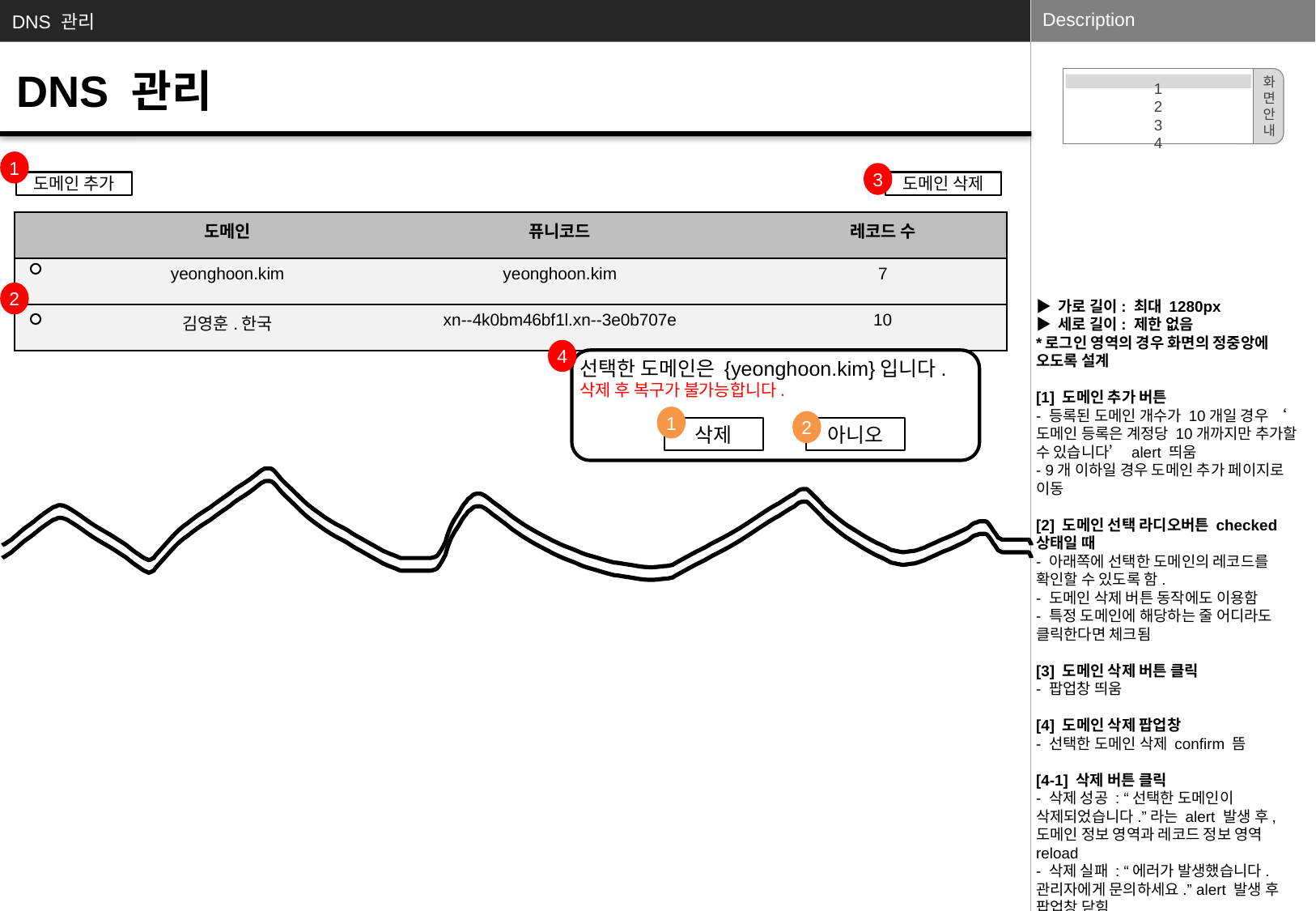

DNS 관리

▶ 가로 길이: 최대 1280px
▶ 세로 길이: 제한 없음
*로그인 영역의 경우 화면의 정중앙에 오도록 설계

[1] 도메인 추가 버튼
- 등록된 도메인 개수가 10개일 경우 ‘도메인 등록은 계정당 10개까지만 추가할 수 있습니다’ alert 띄움
- 9개 이하일 경우 도메인 추가 페이지로 이동

[2] 도메인 선택 라디오버튼 checked 상태일 때
- 아래쪽에 선택한 도메인의 레코드를 확인할 수 있도록 함.
- 도메인 삭제 버튼 동작에도 이용함
- 특정 도메인에 해당하는 줄 어디라도 클릭한다면 체크됨

[3] 도메인 삭제 버튼 클릭
- 팝업창 띄움

[4] 도메인 삭제 팝업창
- 선택한 도메인 삭제 confirm 뜸

[4-1] 삭제 버튼 클릭
- 삭제 성공 : “선택한 도메인이 삭제되었습니다.”라는 alert 발생 후, 도메인 정보 영역과 레코드 정보 영역 reload
- 삭제 실패 : “에러가 발생했습니다. 관리자에게 문의하세요.” alert 발생 후 팝업창 닫힘.

[4-2] 아니오 버튼 클릭
-팝업창 닫힘

DNS 관리

1
2
3
4

화
면
안
내

1
3
도메인 추가
도메인 삭제
|  | 도메인 | 퓨니코드 | 레코드 수 |
| --- | --- | --- | --- |
|  | yeonghoon.kim | yeonghoon.kim | 7 |
|  | 김영훈.한국 | xn--4k0bm46bf1l.xn--3e0b707e | 10 |

2

4
선택한 도메인은 {yeonghoon.kim}입니다.
삭제 후 복구가 불가능합니다.

1
2
삭제
아니오